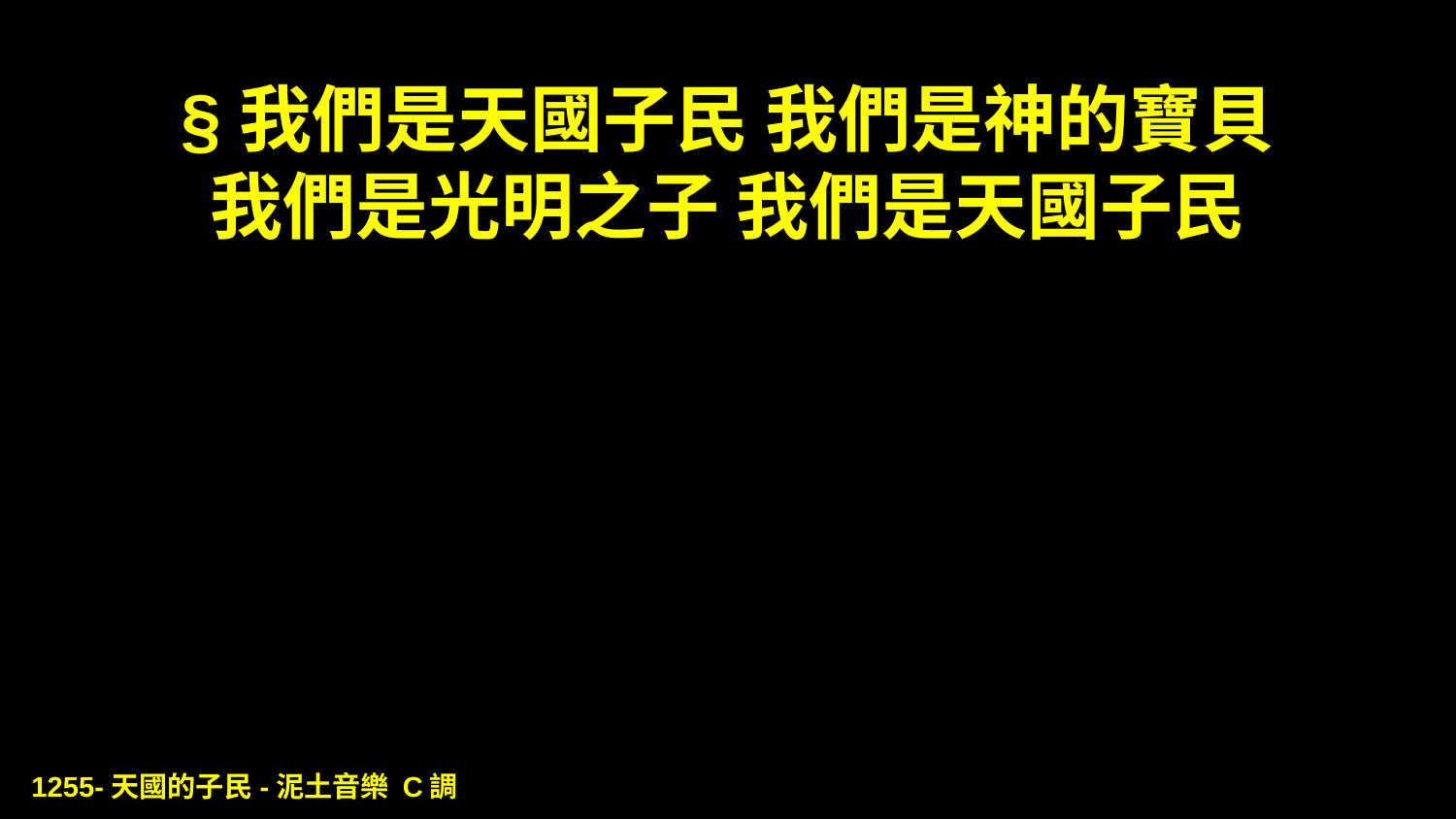

# §我們是天國子民 我們是神的寶貝 我們是光明之子 我們是天國子民
1255-天國的子民-泥土音樂 C調